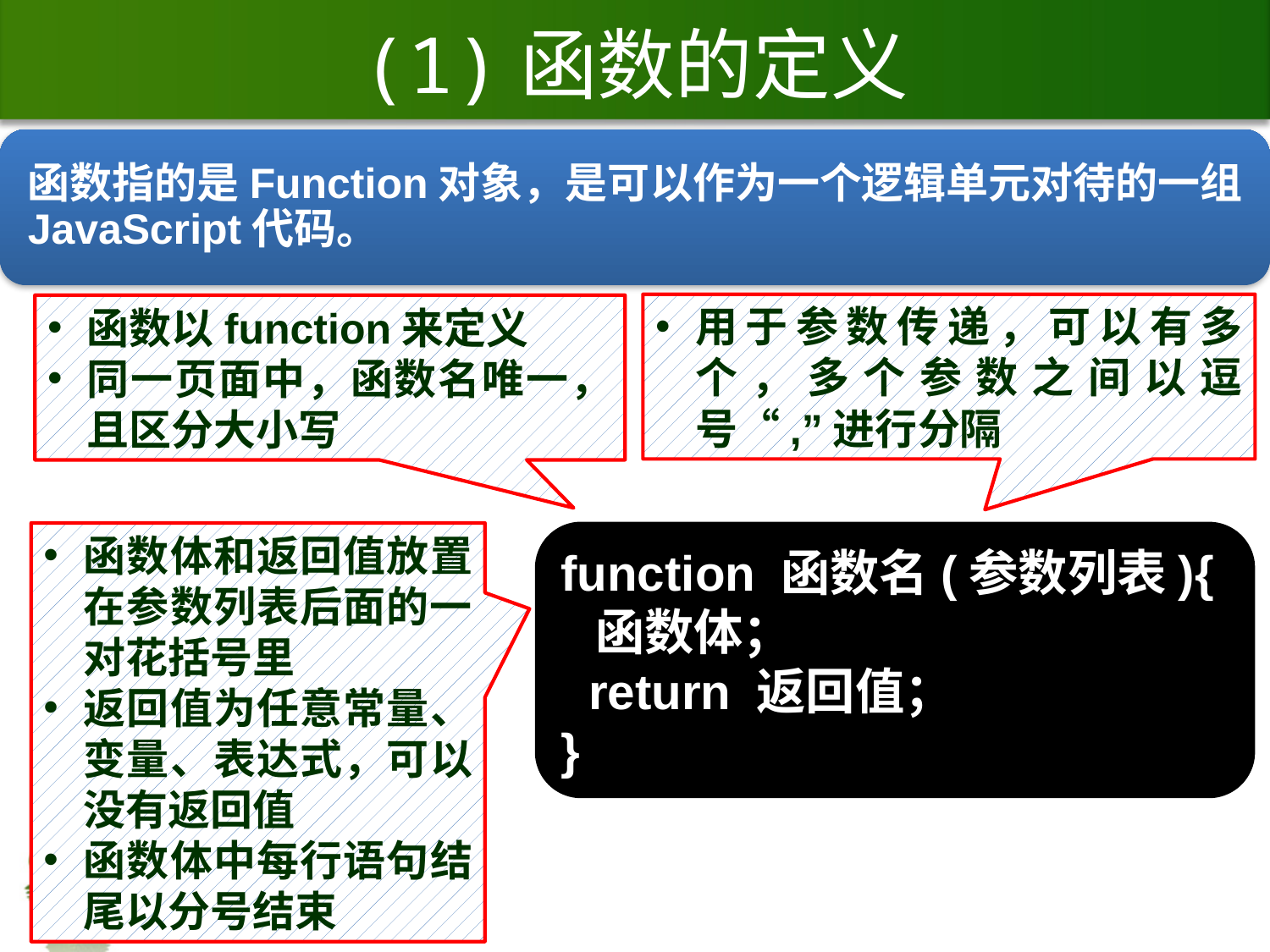

# (1)函数的定义
函数指的是Function对象，是可以作为一个逻辑单元对待的一组JavaScript代码。
用于参数传递，可以有多个，多个参数之间以逗号“,”进行分隔
函数以function来定义
同一页面中，函数名唯一，且区分大小写
函数体和返回值放置在参数列表后面的一对花括号里
返回值为任意常量、变量、表达式，可以没有返回值
函数体中每行语句结尾以分号结束
function 函数名(参数列表){
  函数体；
  return 返回值；
}